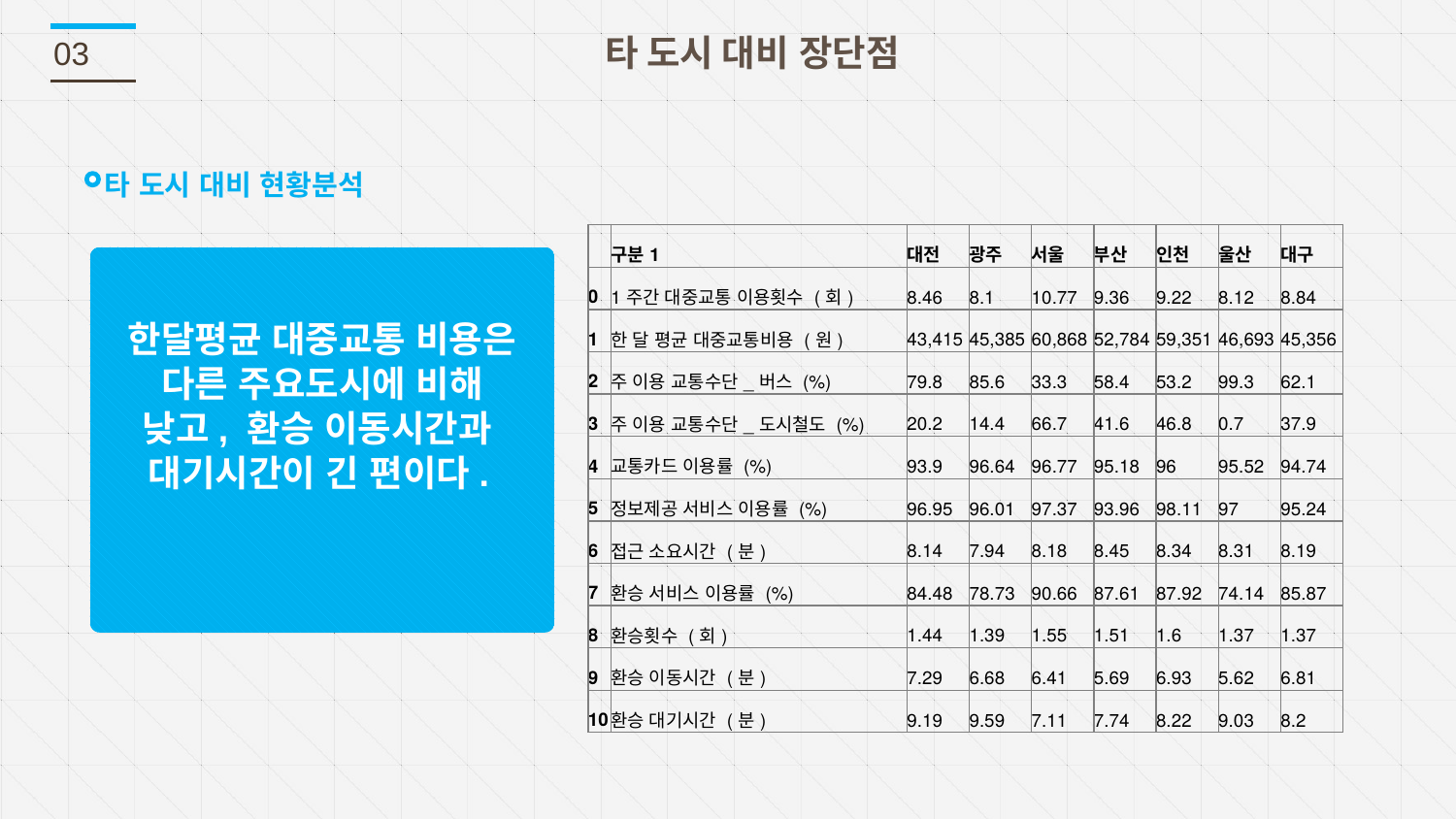

타 도시 대비 장단점
03
타 도시 대비 현황분석

|  | 구분1 | 대전 | 광주 | 서울 | 부산 | 인천 | 울산 | 대구 |
| --- | --- | --- | --- | --- | --- | --- | --- | --- |
| 0 | 1주간 대중교통 이용횟수 (회) | 8.46 | 8.1 | 10.77 | 9.36 | 9.22 | 8.12 | 8.84 |
| 1 | 한 달 평균 대중교통비용 (원) | 43,415 | 45,385 | 60,868 | 52,784 | 59,351 | 46,693 | 45,356 |
| 2 | 주 이용 교통수단\_버스 (%) | 79.8 | 85.6 | 33.3 | 58.4 | 53.2 | 99.3 | 62.1 |
| 3 | 주 이용 교통수단\_도시철도 (%) | 20.2 | 14.4 | 66.7 | 41.6 | 46.8 | 0.7 | 37.9 |
| 4 | 교통카드 이용률 (%) | 93.9 | 96.64 | 96.77 | 95.18 | 96 | 95.52 | 94.74 |
| 5 | 정보제공 서비스 이용률 (%) | 96.95 | 96.01 | 97.37 | 93.96 | 98.11 | 97 | 95.24 |
| 6 | 접근 소요시간 (분) | 8.14 | 7.94 | 8.18 | 8.45 | 8.34 | 8.31 | 8.19 |
| 7 | 환승 서비스 이용률 (%) | 84.48 | 78.73 | 90.66 | 87.61 | 87.92 | 74.14 | 85.87 |
| 8 | 환승횟수 (회) | 1.44 | 1.39 | 1.55 | 1.51 | 1.6 | 1.37 | 1.37 |
| 9 | 환승 이동시간 (분) | 7.29 | 6.68 | 6.41 | 5.69 | 6.93 | 5.62 | 6.81 |
| 10 | 환승 대기시간 (분) | 9.19 | 9.59 | 7.11 | 7.74 | 8.22 | 9.03 | 8.2 |

한달평균 대중교통 비용은 다른 주요도시에 비해 낮고, 환승 이동시간과 대기시간이 긴 편이다.